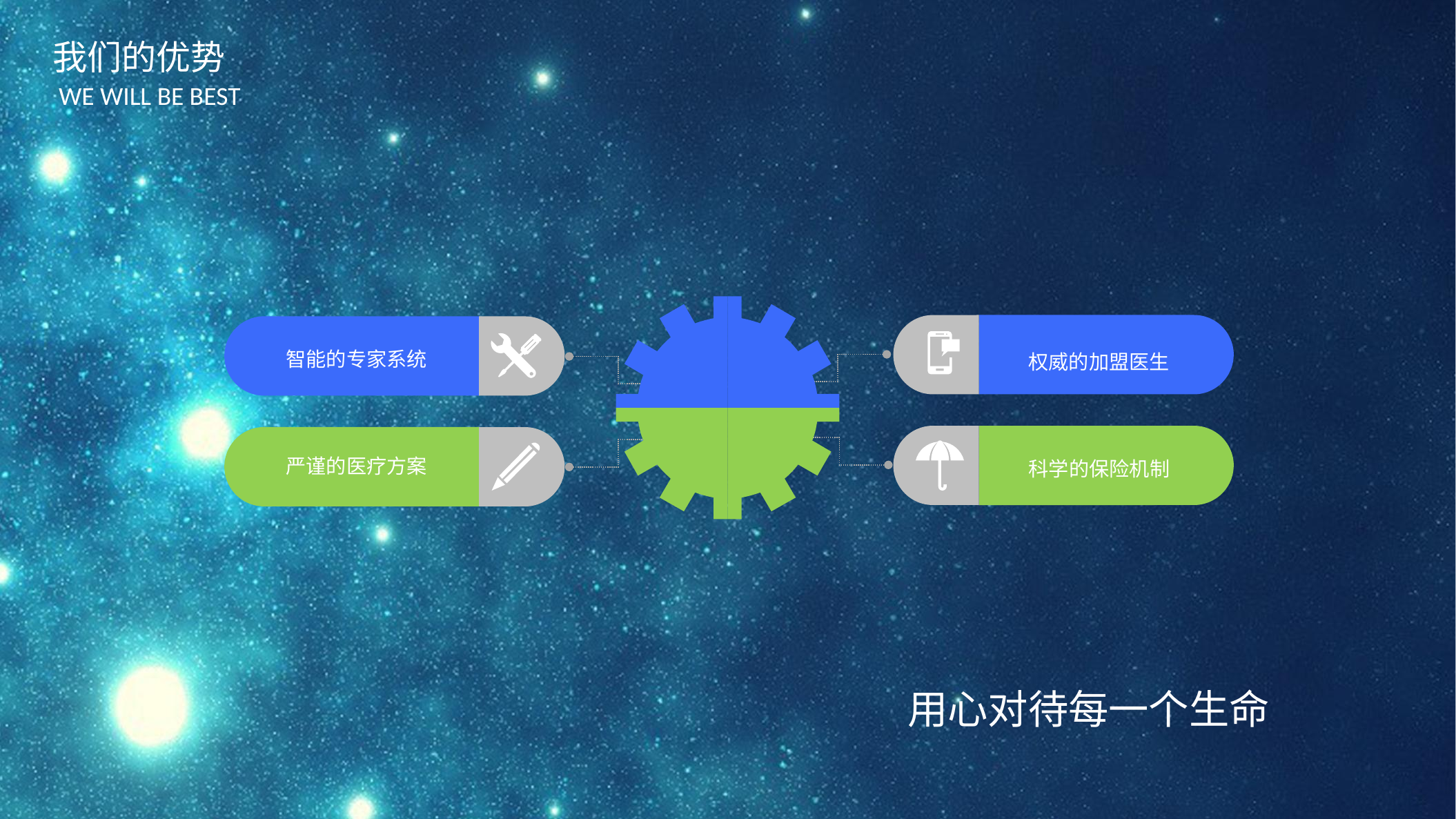

我们的优势
 WE WILL BE BEST

智能的专家系统
权威的加盟医生

严谨的医疗方案
科学的保险机制
用心对待每一个生命